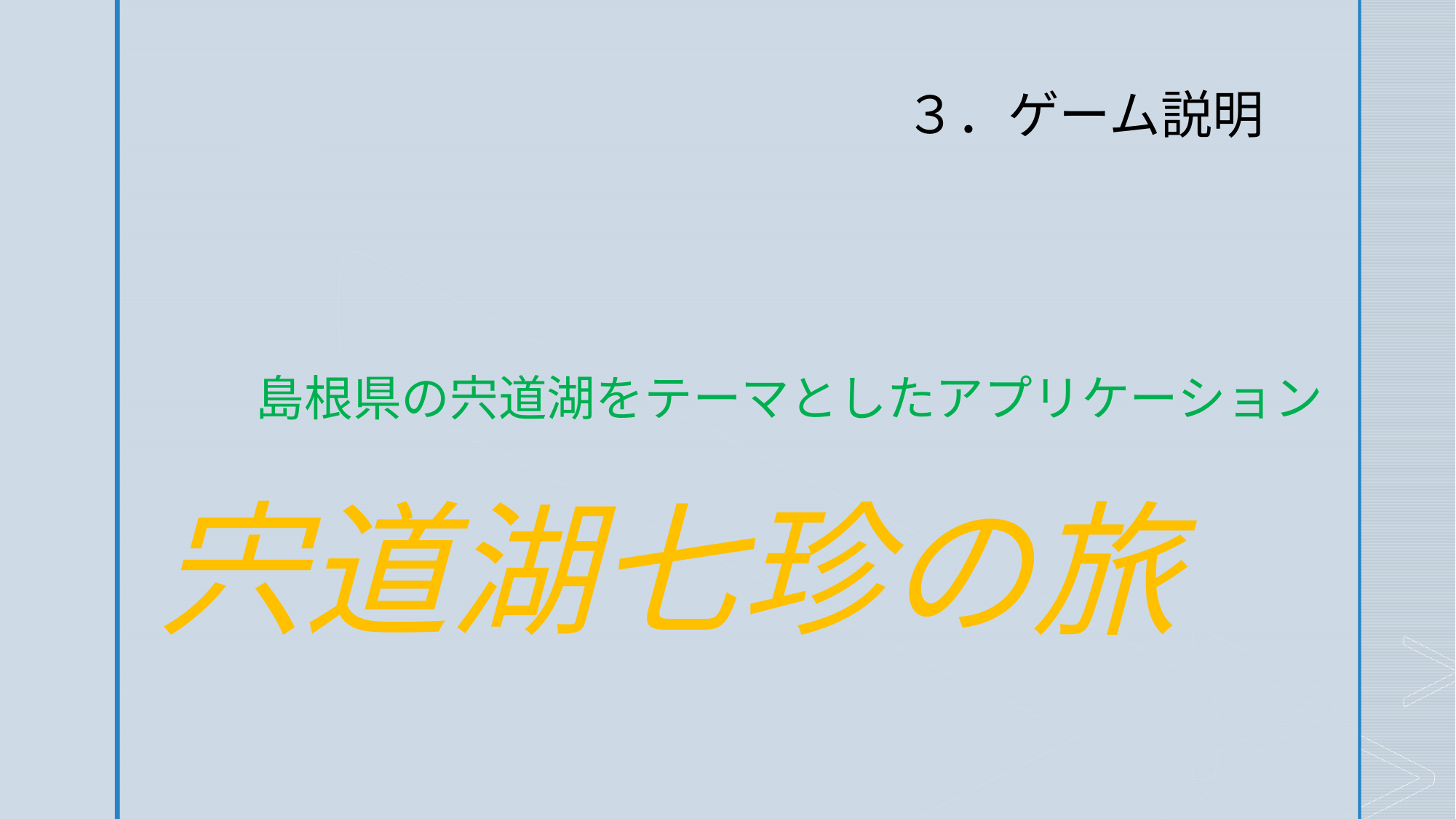

島根県の宍道湖をテーマとしたアプリケーション
宍道湖七珍の旅

# ３．ゲーム説明